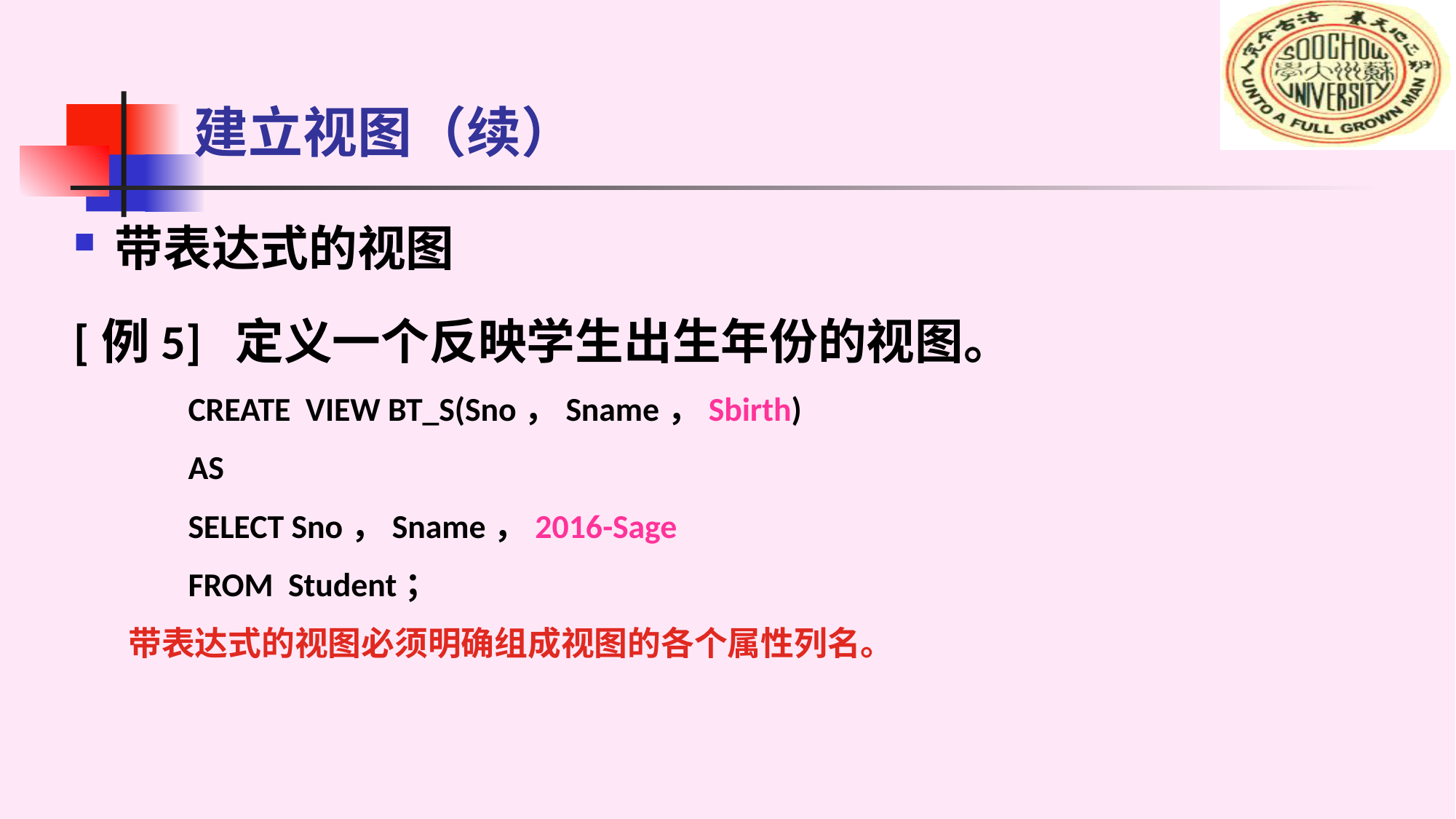

# 建立视图（续）
带表达式的视图

[例5]  定义一个反映学生出生年份的视图。
        CREATE  VIEW BT_S(Sno，Sname，Sbirth)
        AS
        SELECT Sno，Sname，2016-Sage
        FROM  Student；
带表达式的视图必须明确组成视图的各个属性列名。